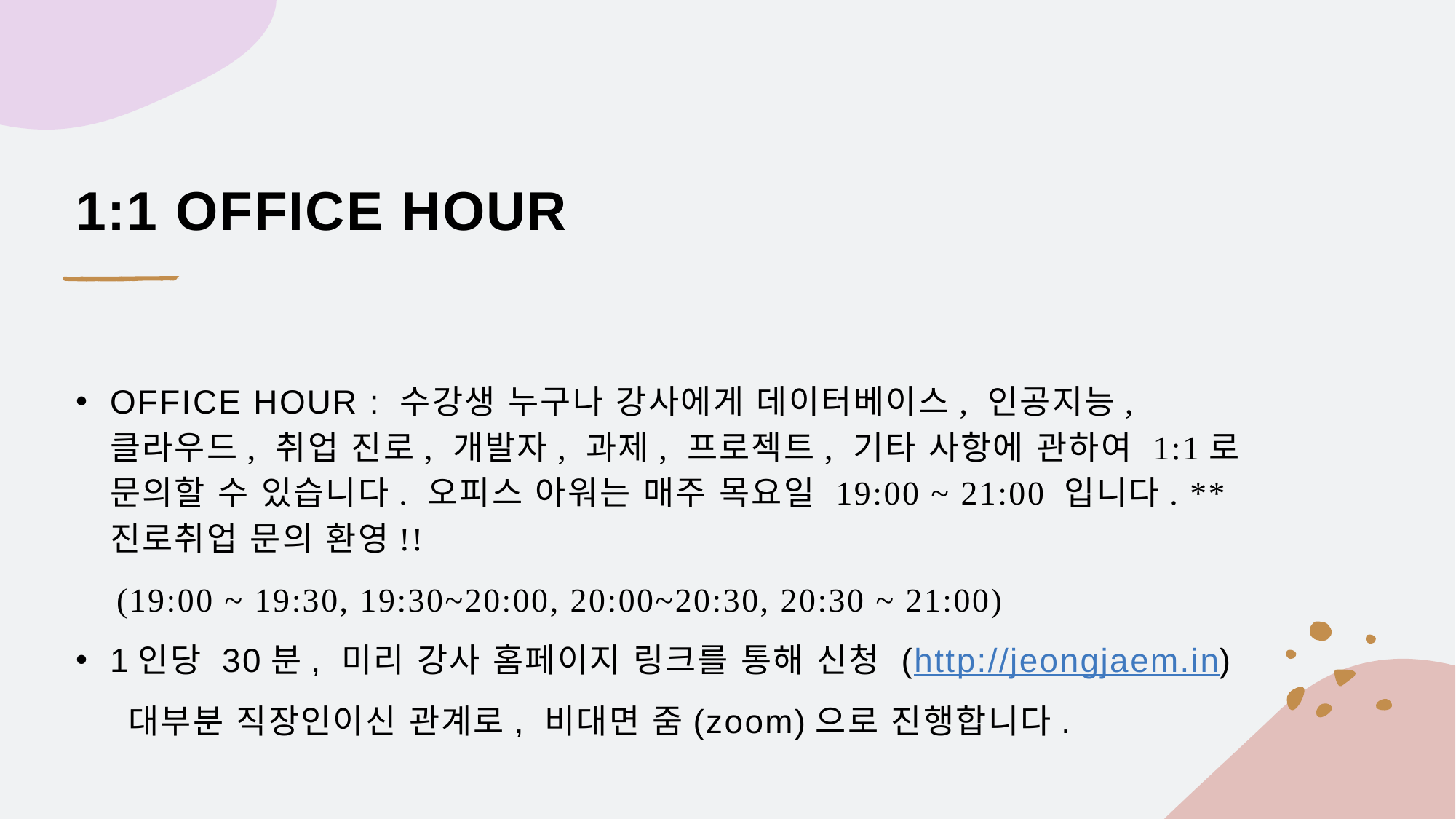

# 1:1 OFFICE HOUR

OFFICE HOUR : 수강생 누구나 강사에게 데이터베이스, 인공지능, 클라우드, 취업 진로, 개발자, 과제, 프로젝트, 기타 사항에 관하여 1:1로 문의할 수 있습니다. 오피스 아워는 매주 목요일 19:00 ~ 21:00 입니다. **진로취업 문의 환영!!
    (19:00 ~ 19:30, 19:30~20:00, 20:00~20:30, 20:30 ~ 21:00)
1인당 30분, 미리 강사 홈페이지 링크를 통해 신청 (http://jeongjaem.in)
    대부분 직장인이신 관계로, 비대면 줌(zoom)으로 진행합니다.